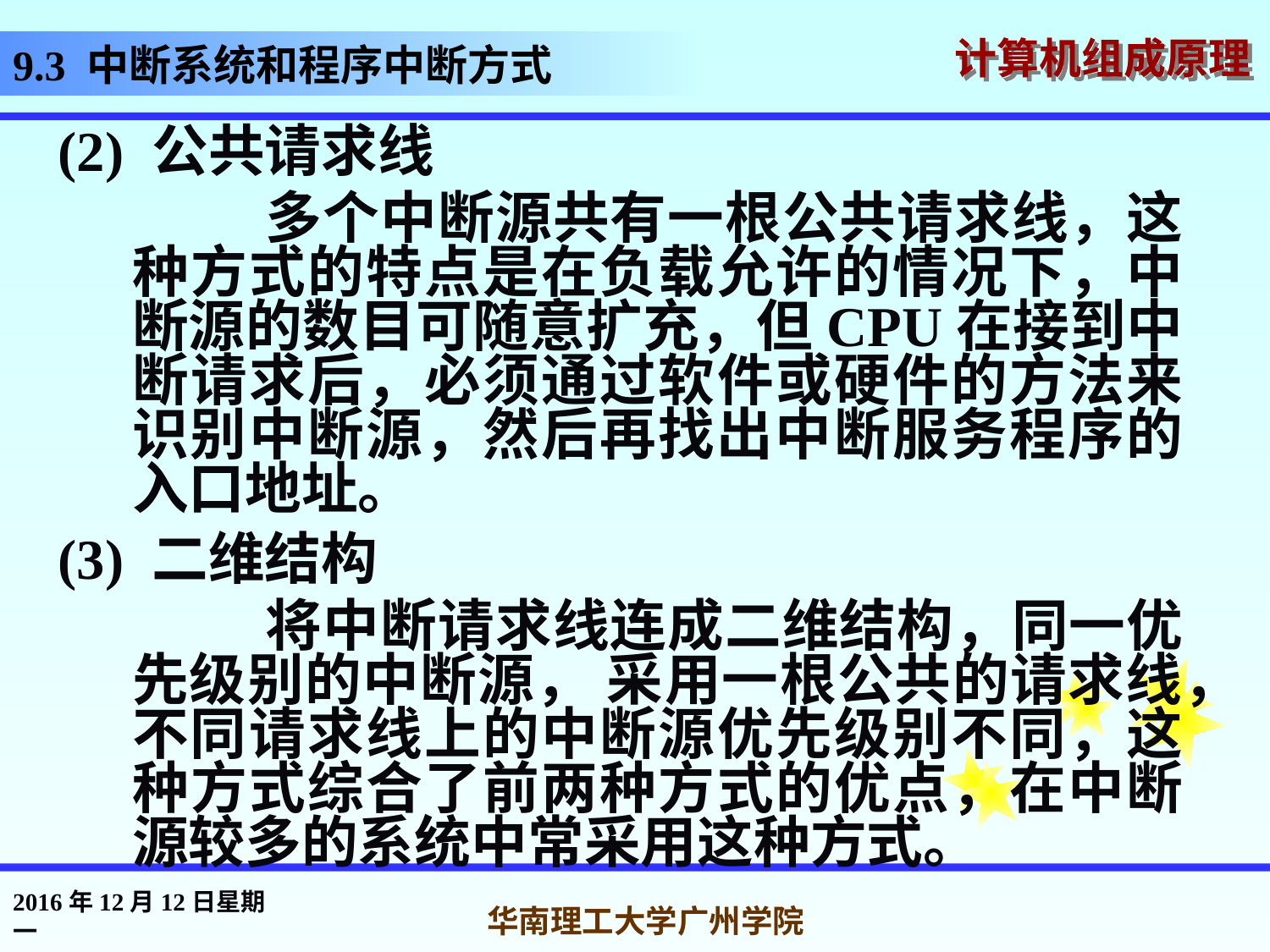

# 9.3 中断系统和程序中断方式
(2) 公共请求线
              多个中断源共有一根公共请求线，这种方式的特点是在负载允许的情况下，中断源的数目可随意扩充，但CPU在接到中断请求后，必须通过软件或硬件的方法来识别中断源，然后再找出中断服务程序的入口地址。
(3) 二维结构
              将中断请求线连成二维结构，同一优先级别的中断源， 采用一根公共的请求线，不同请求线上的中断源优先级别不同，这种方式综合了前两种方式的优点，在中断源较多的系统中常采用这种方式。
2016年12月12日星期一
华南理工大学广州学院